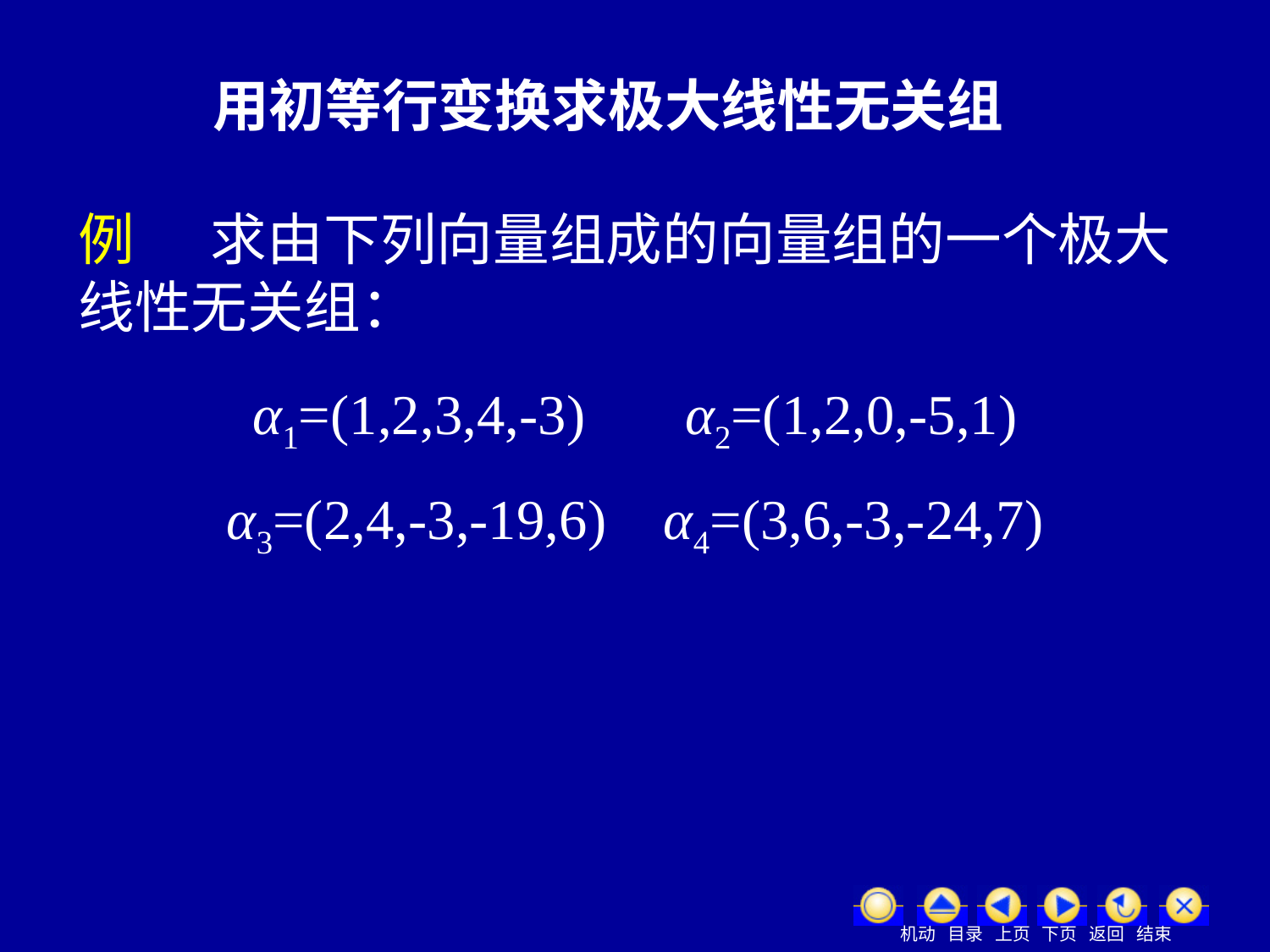

用初等行变换求极大线性无关组
例      求由下列向量组成的向量组的一个极大线性无关组：
α1=(1,2,3,4,-3)       α2=(1,2,0,-5,1)
α3=(2,4,-3,-19,6)    α4=(3,6,-3,-24,7)